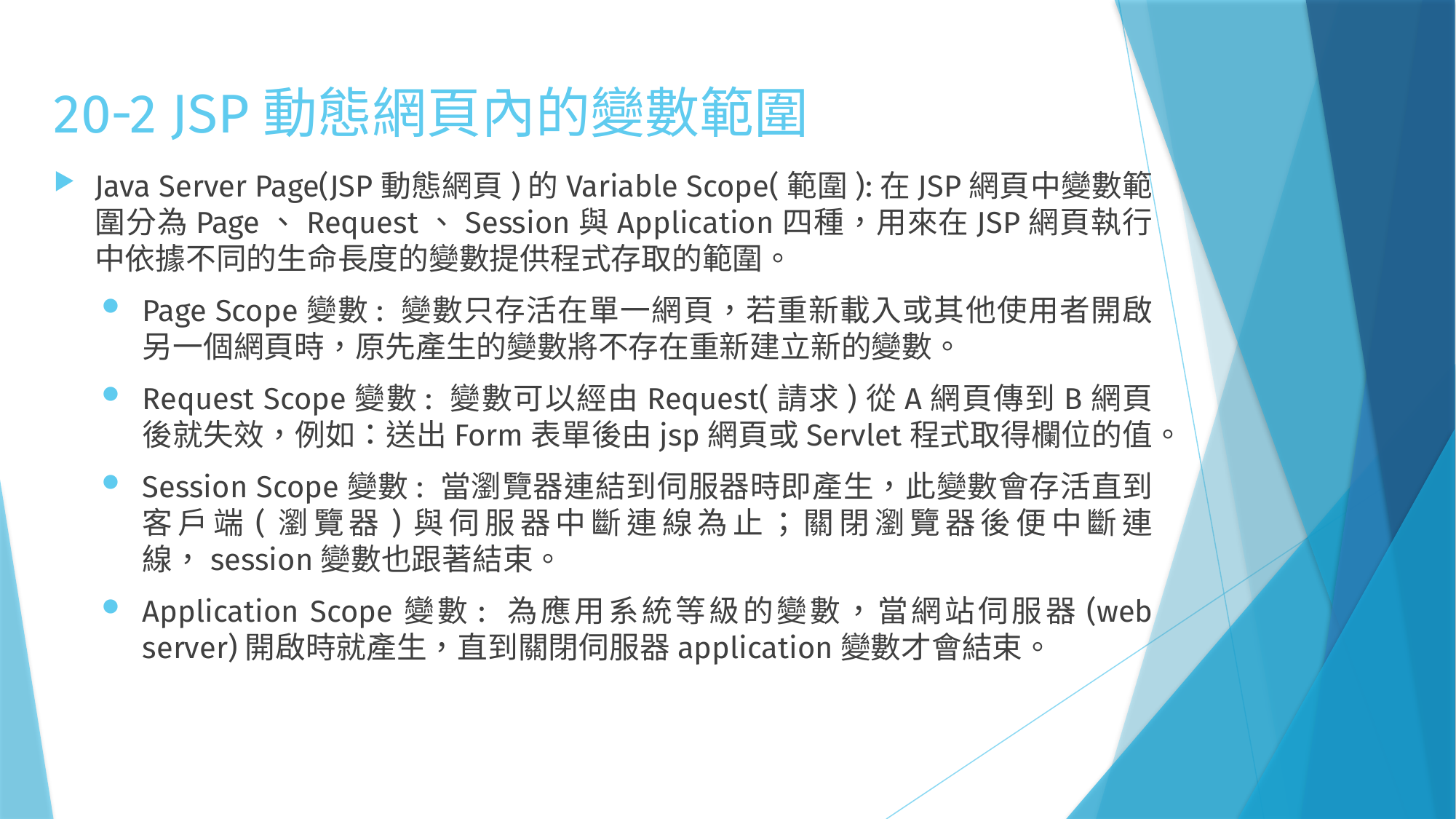

# 20-2 JSP動態網頁內的變數範圍
Java Server Page(JSP動態網頁)的Variable Scope(範圍):在JSP網頁中變數範圍分為Page、Request、Session與Application四種，用來在JSP網頁執行中依據不同的生命長度的變數提供程式存取的範圍。
Page Scope變數: 變數只存活在單一網頁，若重新載入或其他使用者開啟另一個網頁時，原先產生的變數將不存在重新建立新的變數。
Request Scope變數: 變數可以經由Request(請求)從A網頁傳到B網頁後就失效，例如：送出Form表單後由jsp網頁或Servlet程式取得欄位的值。
Session Scope變數: 當瀏覽器連結到伺服器時即產生，此變數會存活直到客戶端(瀏覽器)與伺服器中斷連線為止；關閉瀏覽器後便中斷連線，session變數也跟著結束。
Application Scope變數: 為應用系統等級的變數，當網站伺服器(web server)開啟時就產生，直到關閉伺服器application變數才會結束。